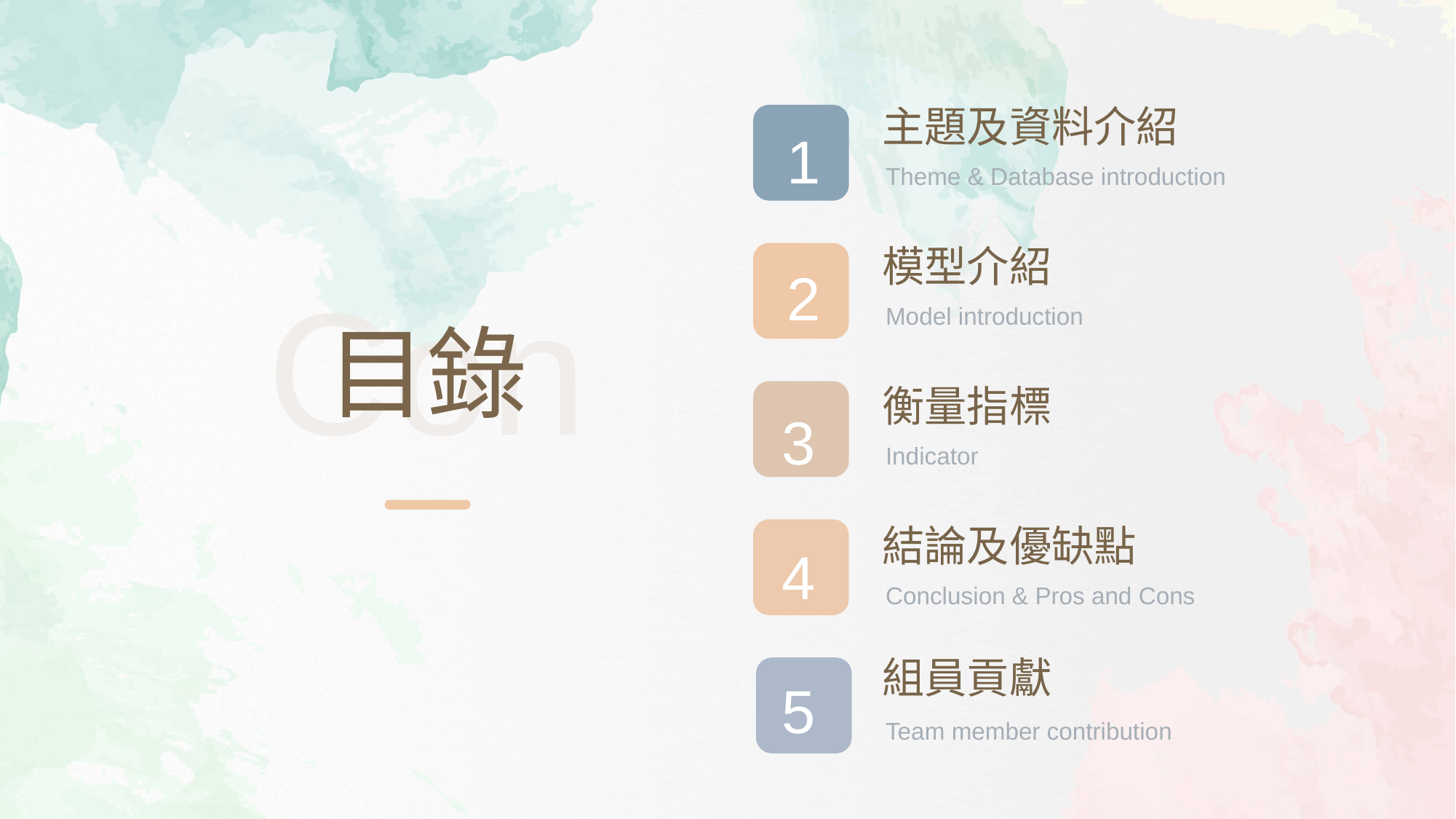

主題及資料介紹

1

2

3

4
Theme & Database introduction
模型介紹
Con
Model introduction
目錄
衡量指標
Indicator

結論及優缺點
Conclusion & Pros and Cons
組員貢獻

5
Team member contribution